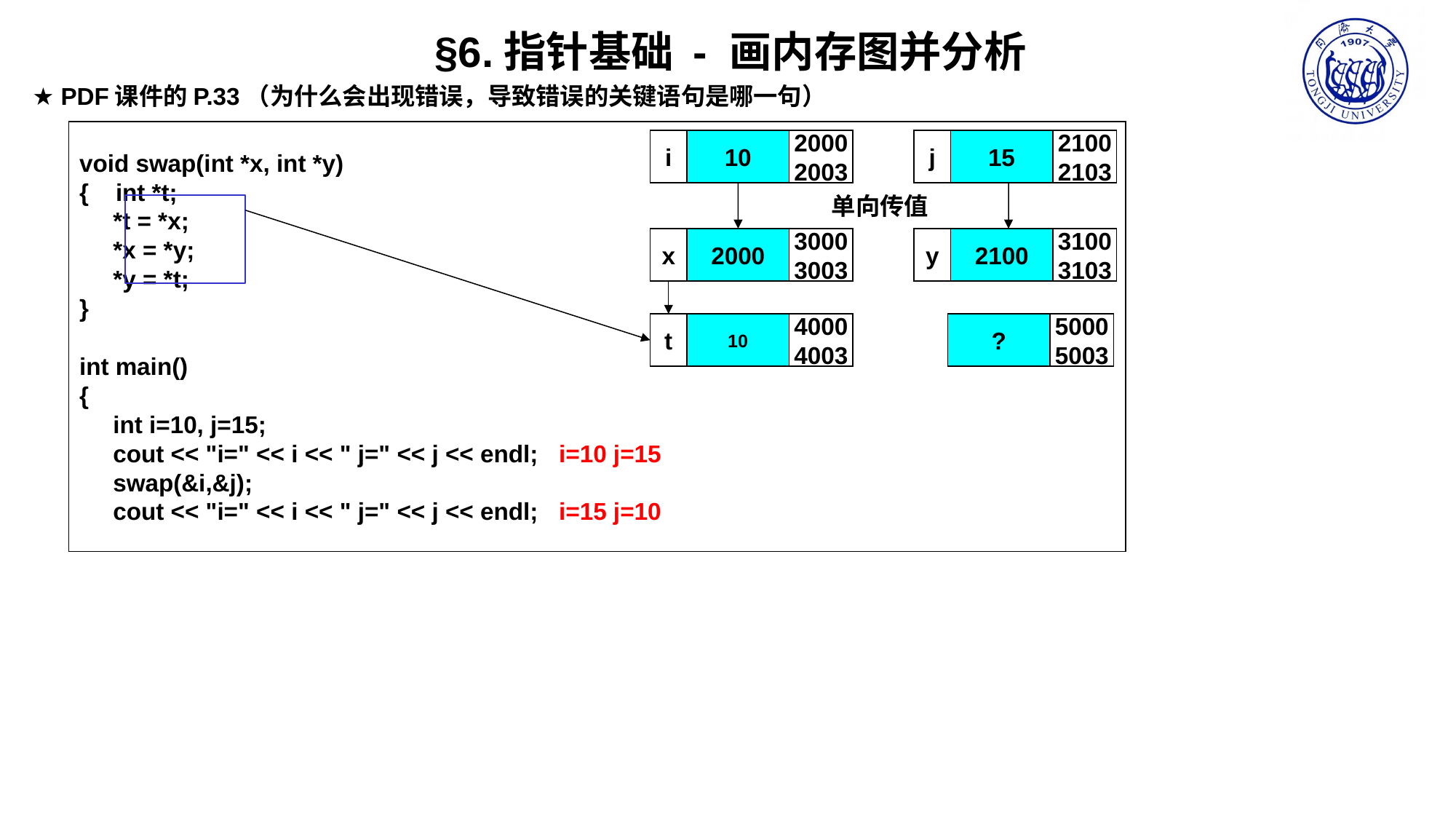

§6.指针基础 - 画内存图并分析
★ PDF课件的P.33（为什么会出现错误，导致错误的关键语句是哪一句）
void swap(int *x, int *y)
{    int *t;
     *t = *x;
     *x = *y;
     *y = *t;
}

int main()
{
     int i=10, j=15;
     cout << "i=" << i << " j=" << j << endl;   i=10 j=15
     swap(&i,&j);
     cout << "i=" << i << " j=" << j << endl;   i=15 j=10
i
10
2000
2003
j
15
2100
2103

单向传值

x
2000
3000
3003
y
2100
3100
3103
t
10
4000
4003
?
5000
5003